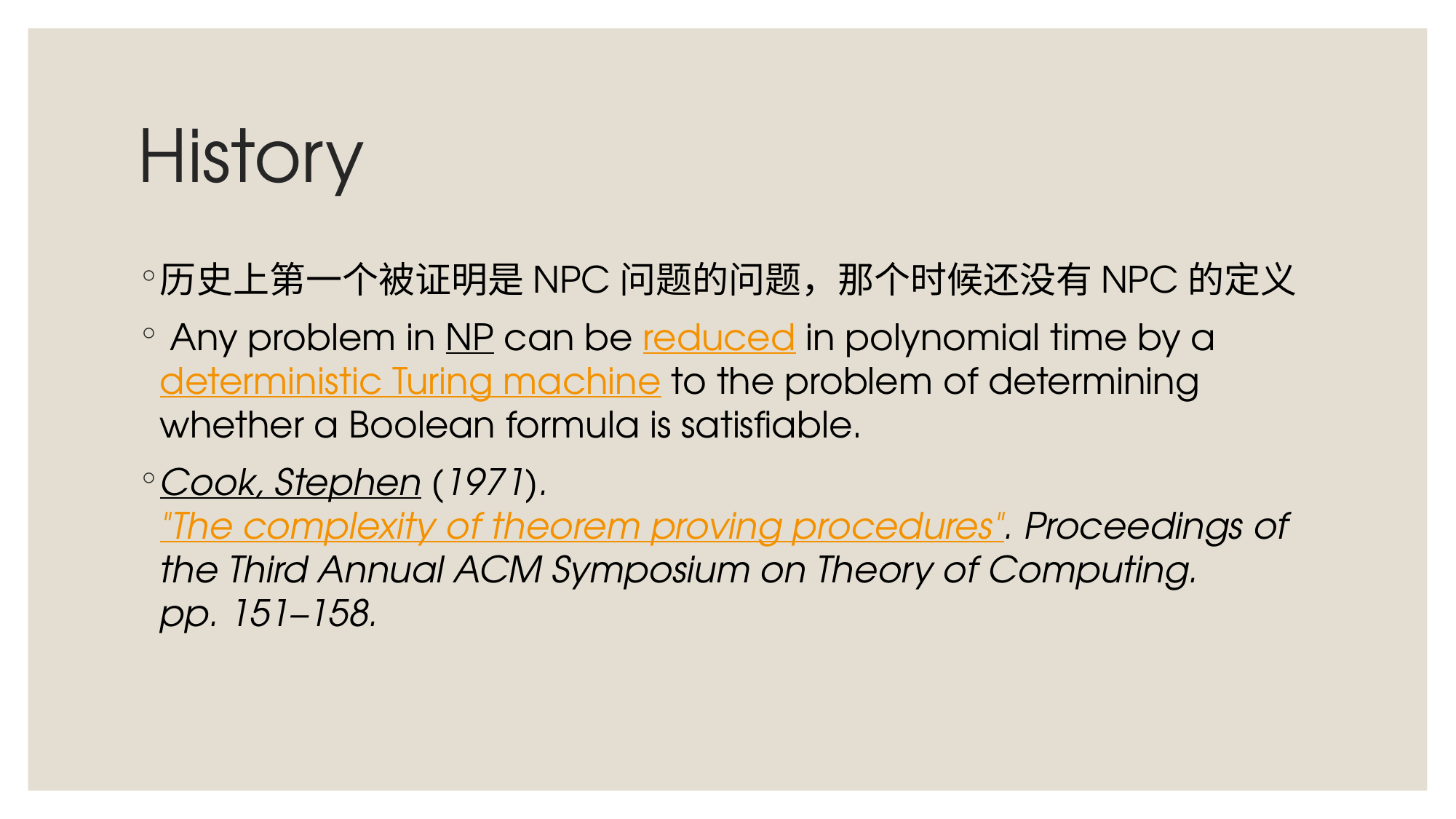

# History
历史上第一个被证明是NPC问题的问题，那个时候还没有NPC的定义
 Any problem in NP can be reduced in polynomial time by a deterministic Turing machine to the problem of determining whether a Boolean formula is satisfiable.
Cook, Stephen (1971). "The complexity of theorem proving procedures". Proceedings of the Third Annual ACM Symposium on Theory of Computing. pp. 151–158.